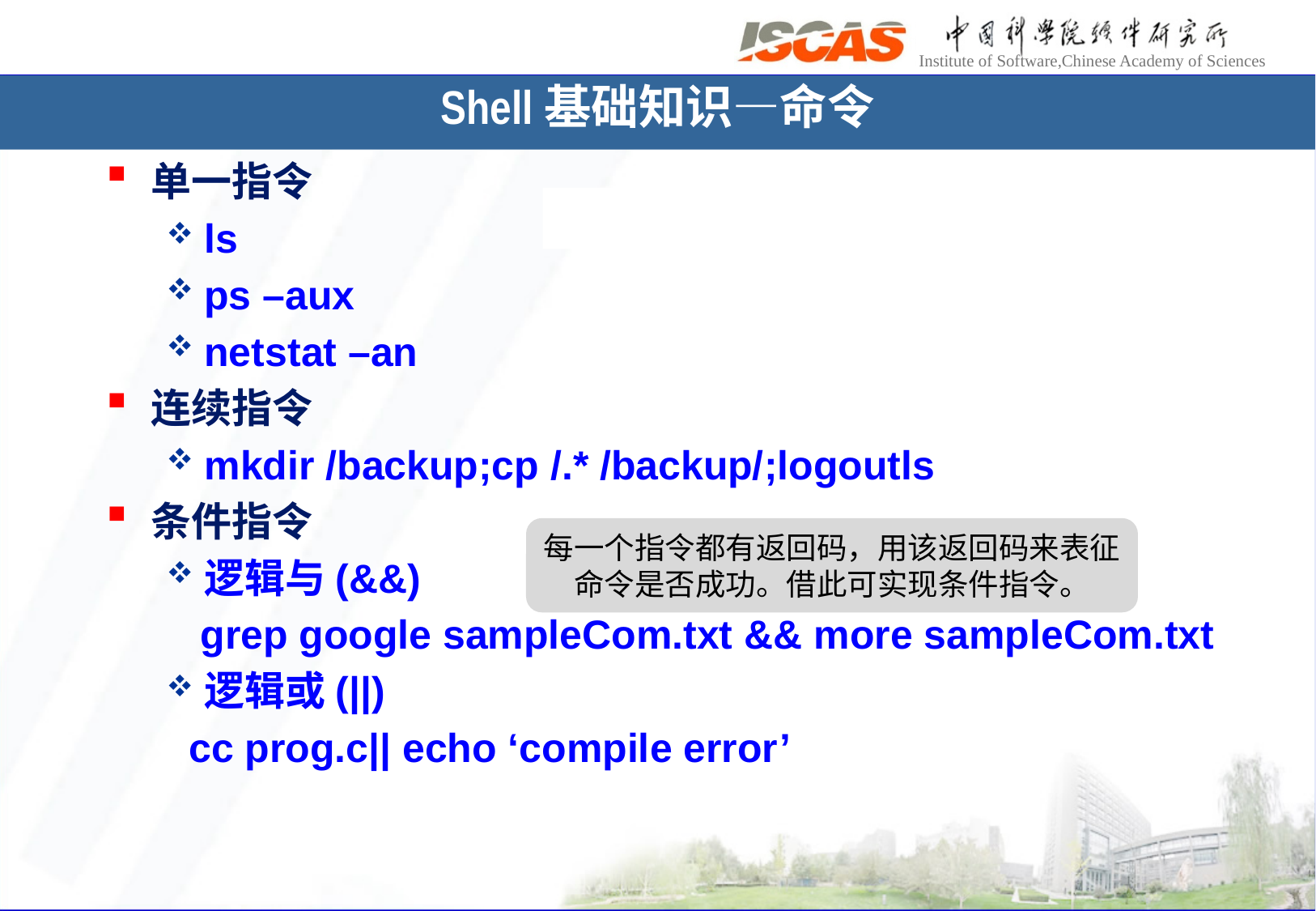

# Shell基础知识—命令
单一指令
ls
ps –aux
netstat –an
连续指令
mkdir /backup;cp /.* /backup/;logoutls
条件指令
逻辑与(&&)
   grep google sampleCom.txt && more sampleCom.txt
逻辑或(||)
  cc prog.c|| echo ‘compile error’

每一个指令都有返回码，用该返回码来表征命令是否成功。借此可实现条件指令。